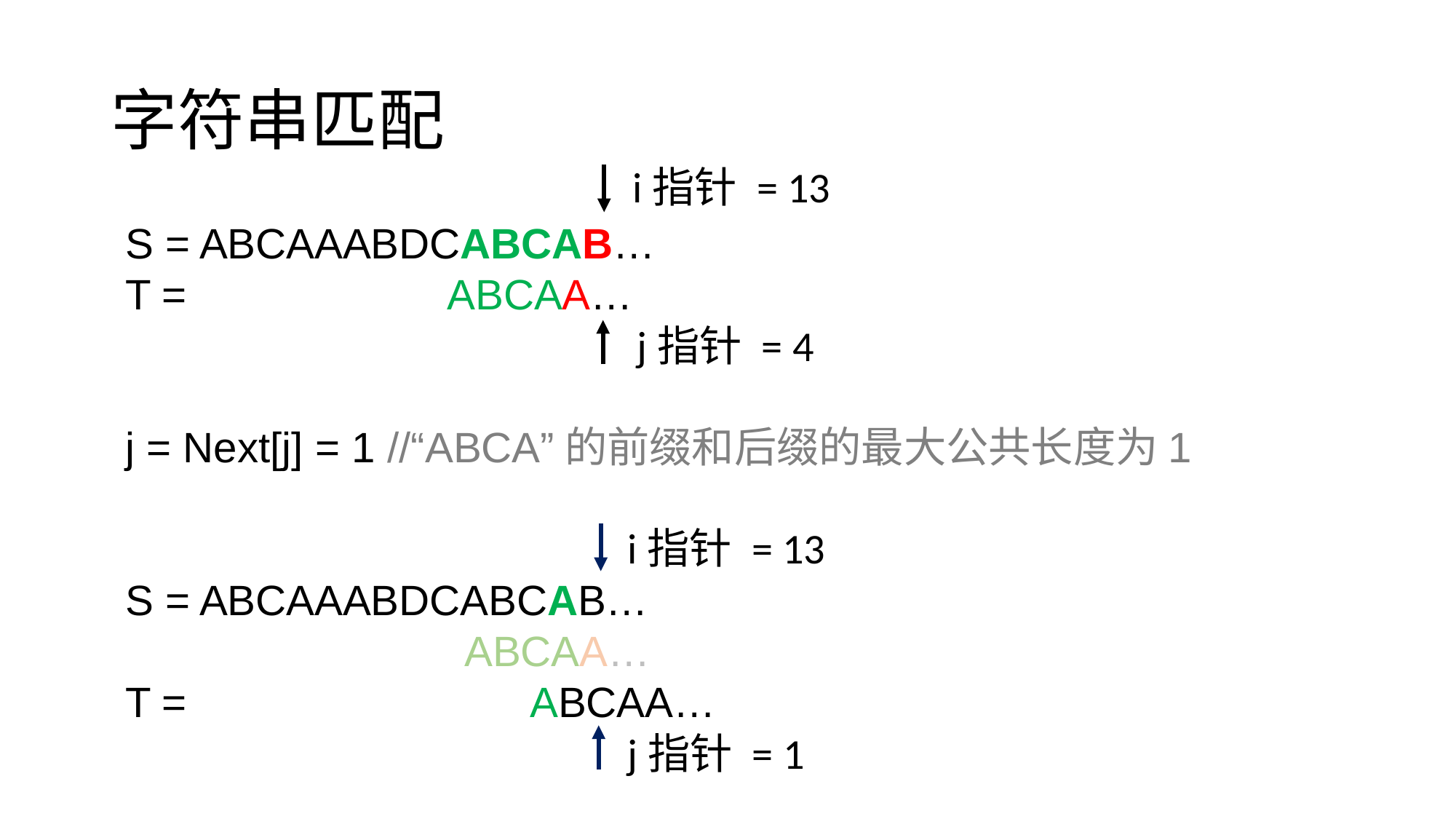

# 字符串匹配
i指针 = 13
S = ABCAAABDCABCAB…
T =                      ABCAA…

j = Next[j] = 1 //“ABCA”的前缀和后缀的最大公共长度为1

S = ABCAAABDCABCAB…
               		 ABCAA…
T =                             ABCAA…
j指针 = 4
i指针 = 13
j指针 = 1